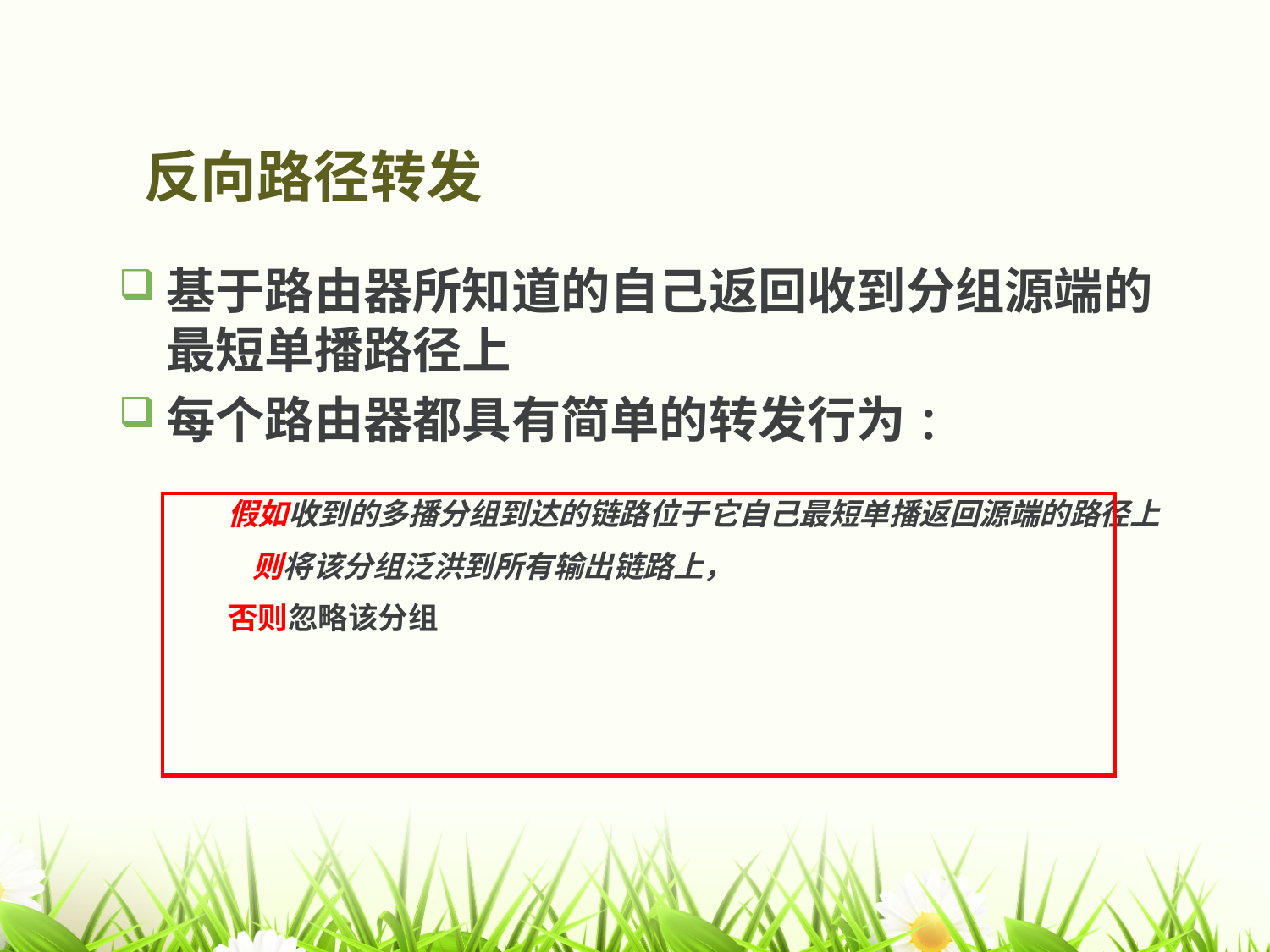

# 反向路径转发
基于路由器所知道的自己返回收到分组源端的最短单播路径上
每个路由器都具有简单的转发行为:
假如收到的多播分组到达的链路位于它自己最短单播返回源端的路径上
   则将该分组泛洪到所有输出链路上，
否则忽略该分组